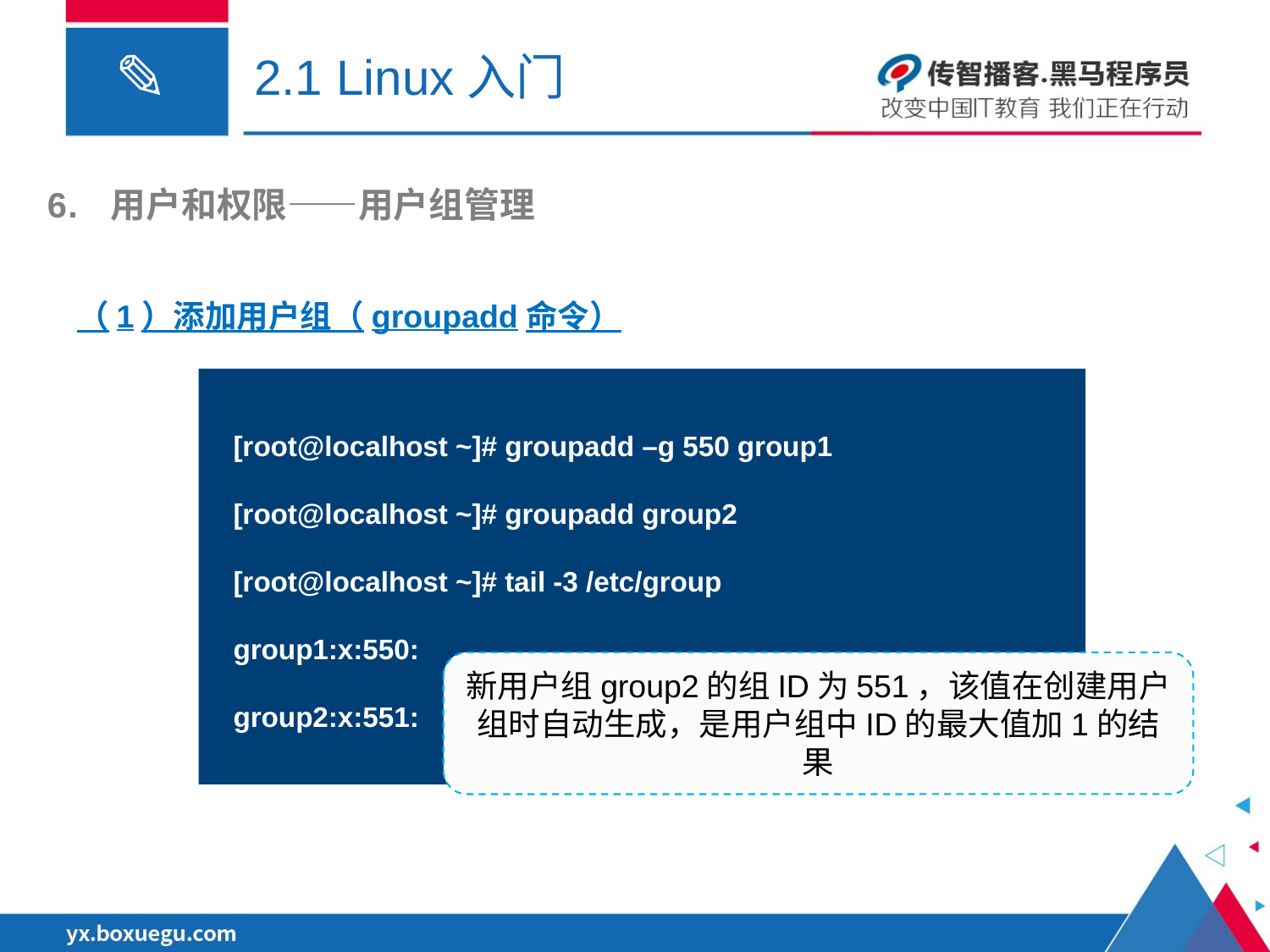

# 2.1 Linux入门
用户和权限——用户组管理
（1）添加用户组（groupadd命令）

[root@localhost ~]# groupadd –g 550 group1
[root@localhost ~]# groupadd group2
[root@localhost ~]# tail -3 /etc/group
group1:x:550:
group2:x:551:
新用户组group2的组ID为551，该值在创建用户组时自动生成，是用户组中ID的最大值加1的结果